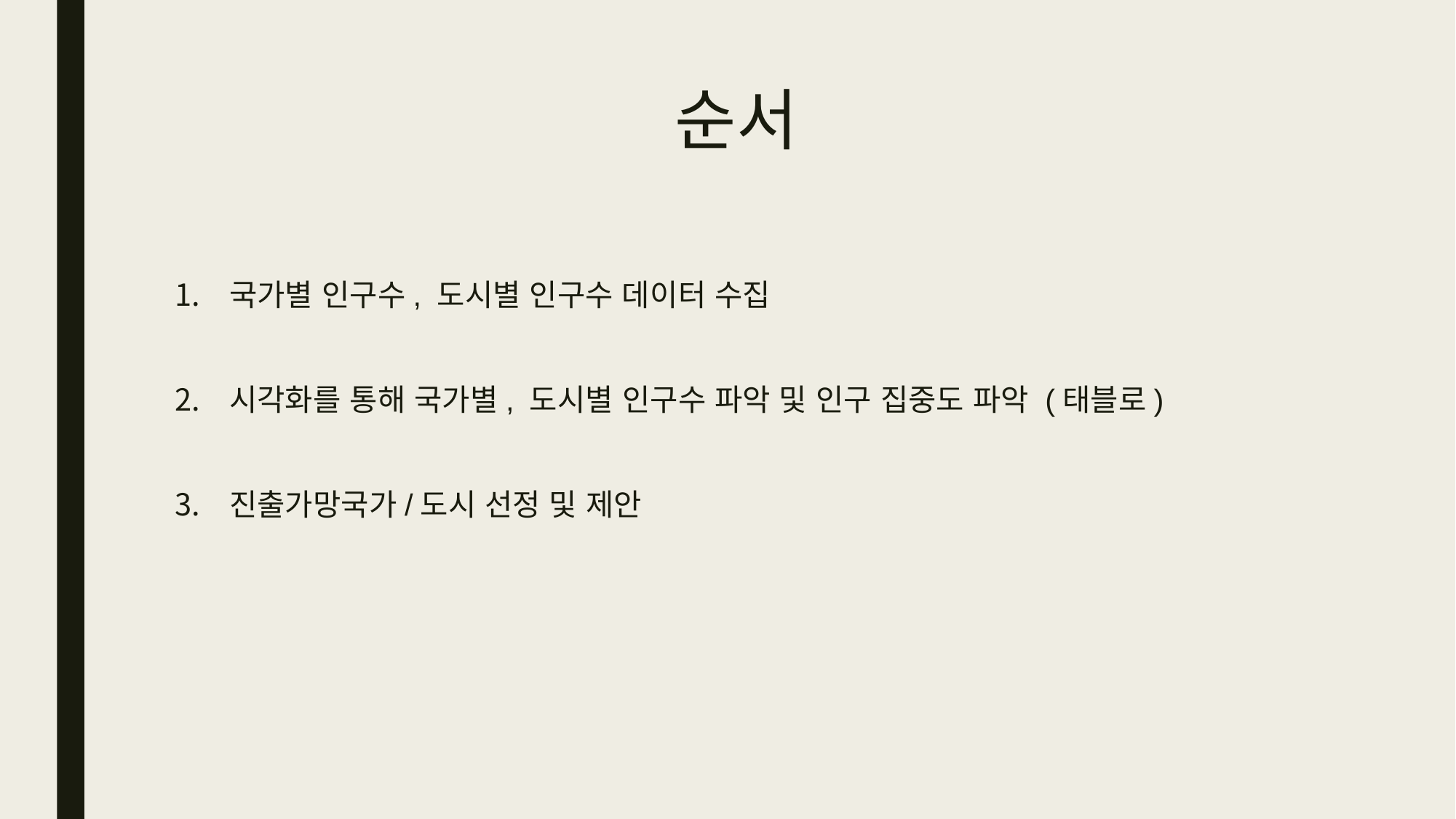

# 순서
국가별 인구수, 도시별 인구수 데이터 수집

시각화를 통해 국가별, 도시별 인구수 파악 및 인구 집중도 파악 (태블로)

진출가망국가/도시 선정 및 제안